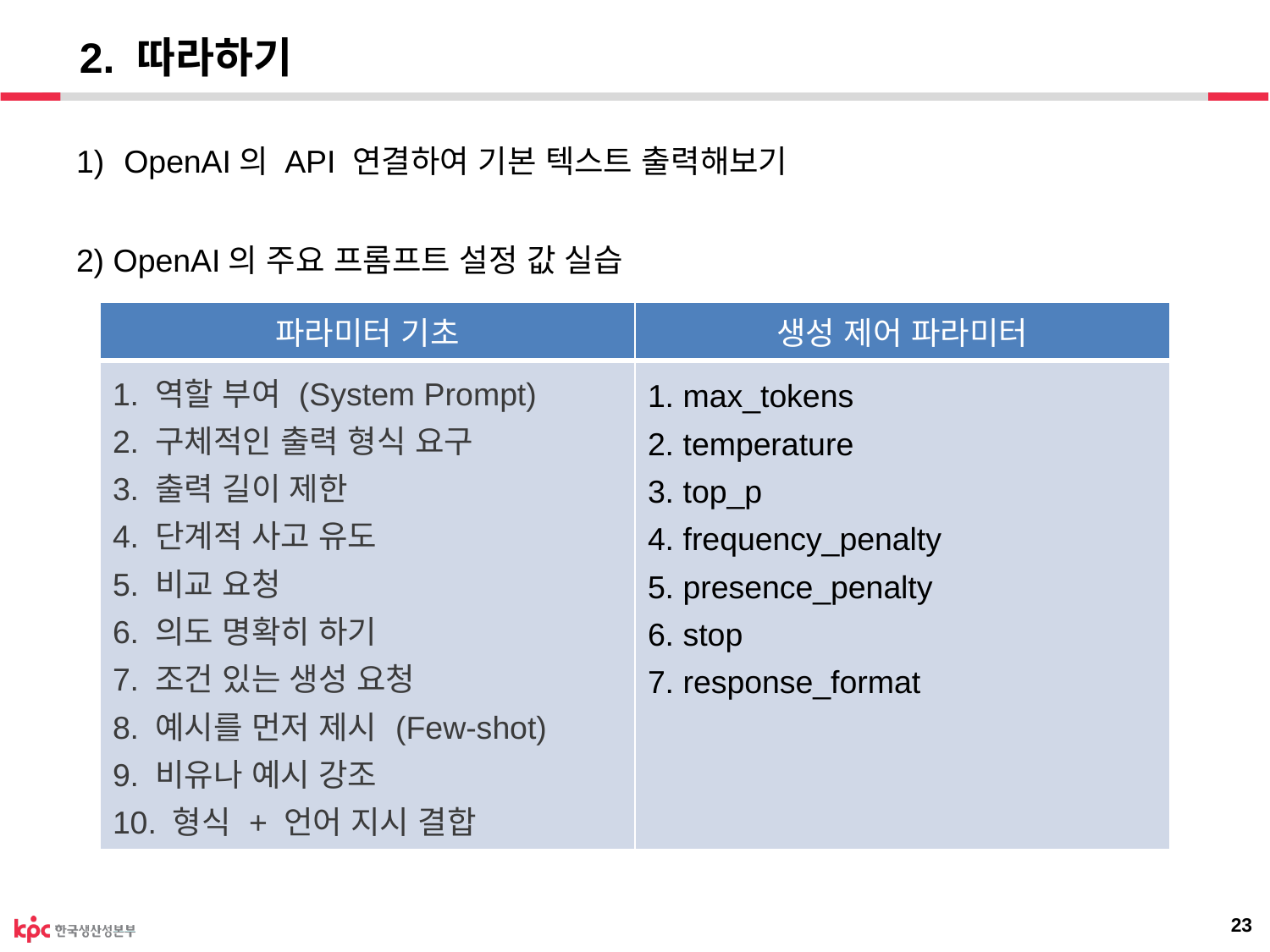

# 2. 따라하기
OpenAI의 API 연결하여 기본 텍스트 출력해보기

2) OpenAI의 주요 프롬프트 설정 값 실습

| 파라미터 기초 | 생성 제어 파라미터 |
| --- | --- |
| 1. 역할 부여 (System Prompt) 2. 구체적인 출력 형식 요구 3. 출력 길이 제한 4. 단계적 사고 유도 5. 비교 요청 6. 의도 명확히 하기 7. 조건 있는 생성 요청 8. 예시를 먼저 제시 (Few-shot) 9. 비유나 예시 강조 10. 형식 + 언어 지시 결합 | 1. max\_tokens 2. temperature 3. top\_p 4. frequency\_penalty 5. presence\_penalty 6. stop 7. response\_format |